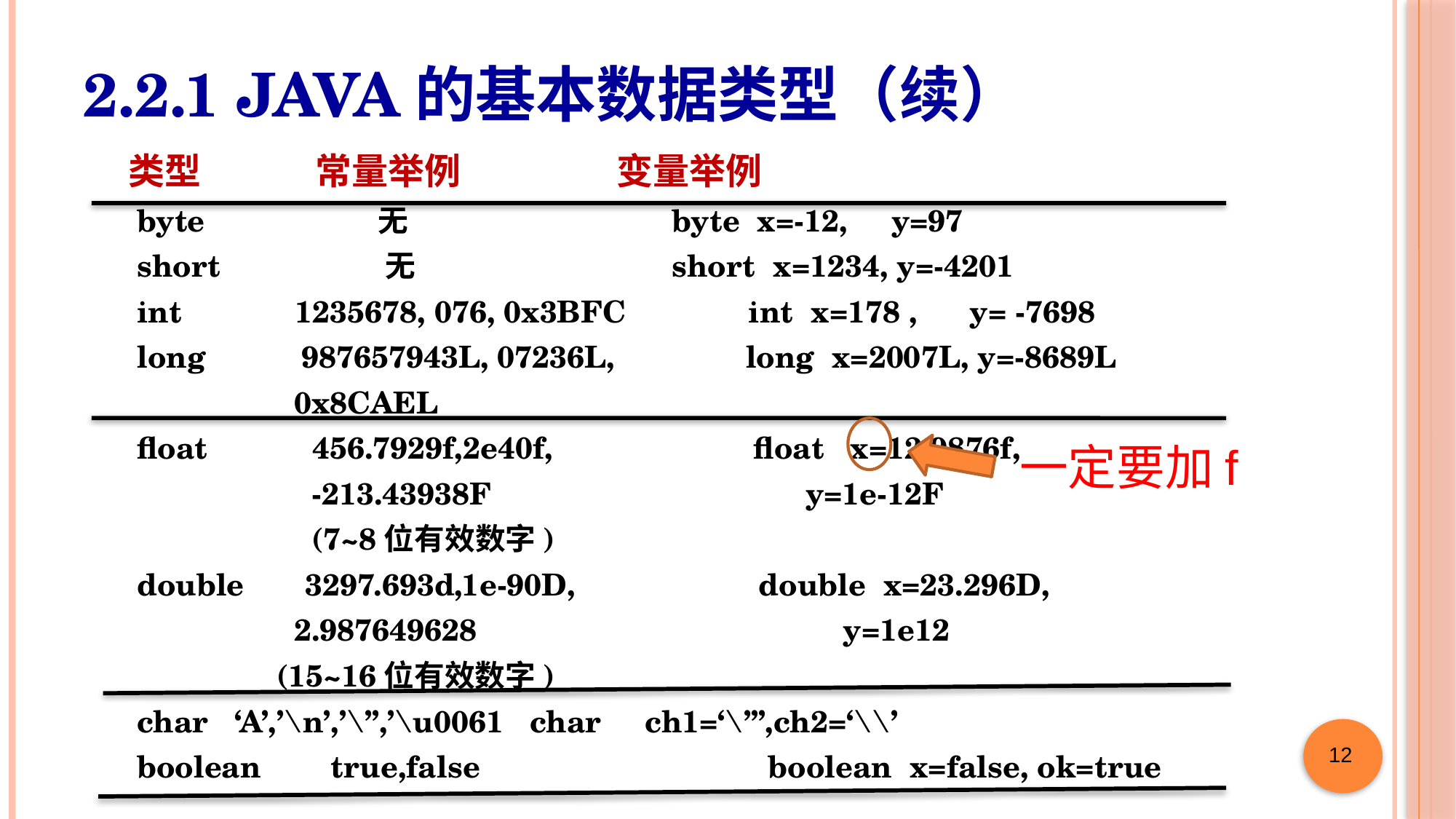

2.2.1 Java的基本数据类型（续）
类型              常量举例                   变量举例
 byte                   无                                     byte  x=-12,     y=97
 short                  无                                    short  x=1234, y=-4201
 int             1235678, 076, 0x3BFC              int  x=178 ,      y= -7698
 long           987657943L, 07236L,               long  x=2007L, y=-8689L
                   0x8CAEL
 float            456.7929f,2e40f,                       float   x=12.9876f,
                     -213.43938F                                    y=1e-12F
                     (7~8位有效数字)
 double       3297.693d,1e-90D,                     double  x=23.296D,
                   2.987649628                                          y=1e12
                 (15~16位有效数字)
 char   ‘A’,’\n’,’\’’,’\u0061   char     ch1=‘\”’,ch2=‘\\’
 boolean        true,false                                 boolean  x=false, ok=true

一定要加f

12